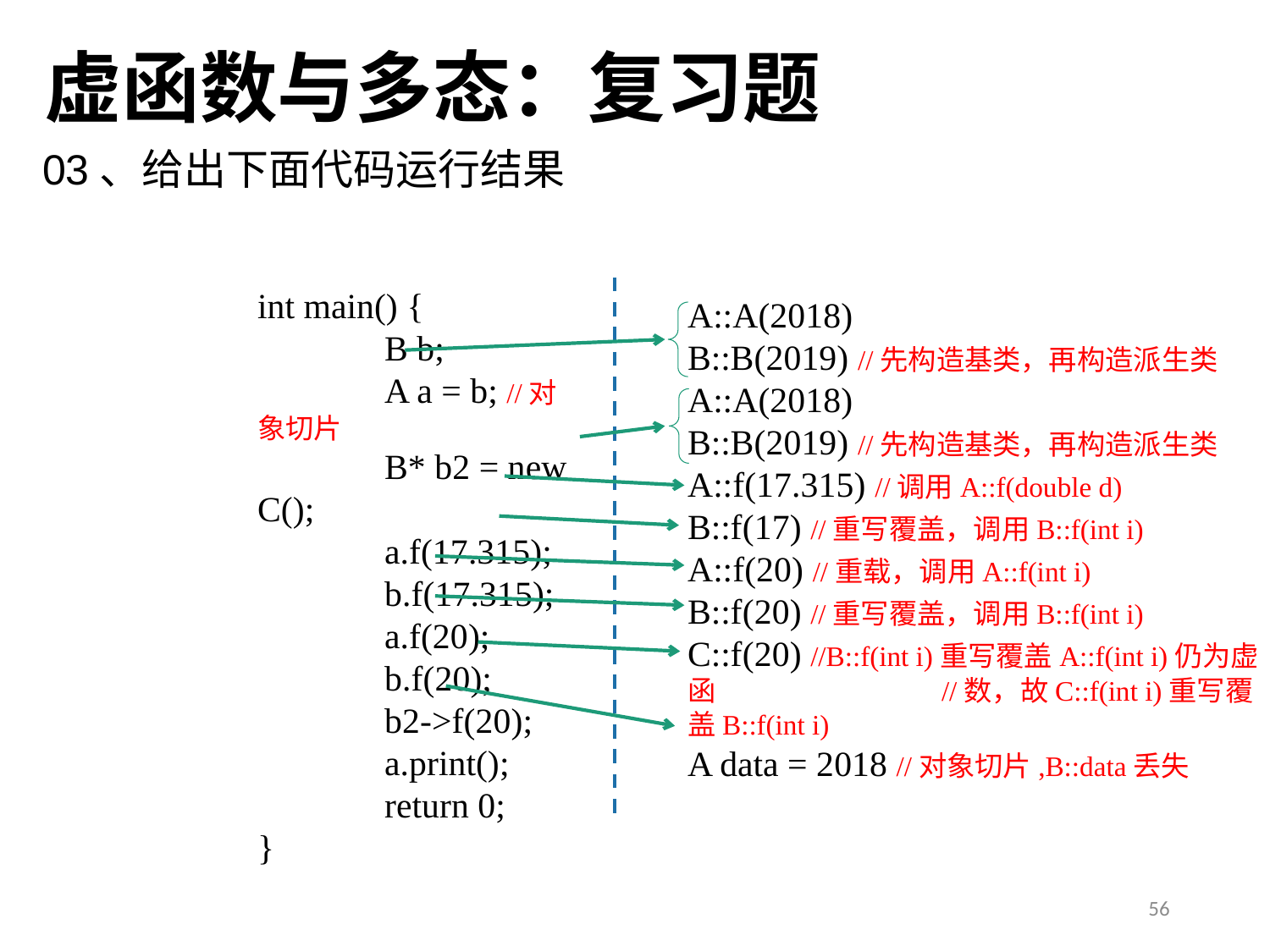

虚函数与多态：复习题
03、给出下面代码运行结果
int main() {
	B b;
	A a = b; //对象切片
	B* b2 = new C();
	a.f(17.315);
	b.f(17.315);
	a.f(20);
	b.f(20);
	b2->f(20);
	a.print();
	return 0;
}
A::A(2018)
B::B(2019) //先构造基类，再构造派生类
A::A(2018)
B::B(2019) //先构造基类，再构造派生类
A::f(17.315) //调用A::f(double d)
B::f(17) //重写覆盖，调用B::f(int i)
A::f(20) //重载，调用A::f(int i)
B::f(20) //重写覆盖，调用B::f(int i)
C::f(20) //B::f(int i)重写覆盖A::f(int i)仍为虚函		//数，故C::f(int i)重写覆盖B::f(int i)
A data = 2018 //对象切片,B::data丢失

56